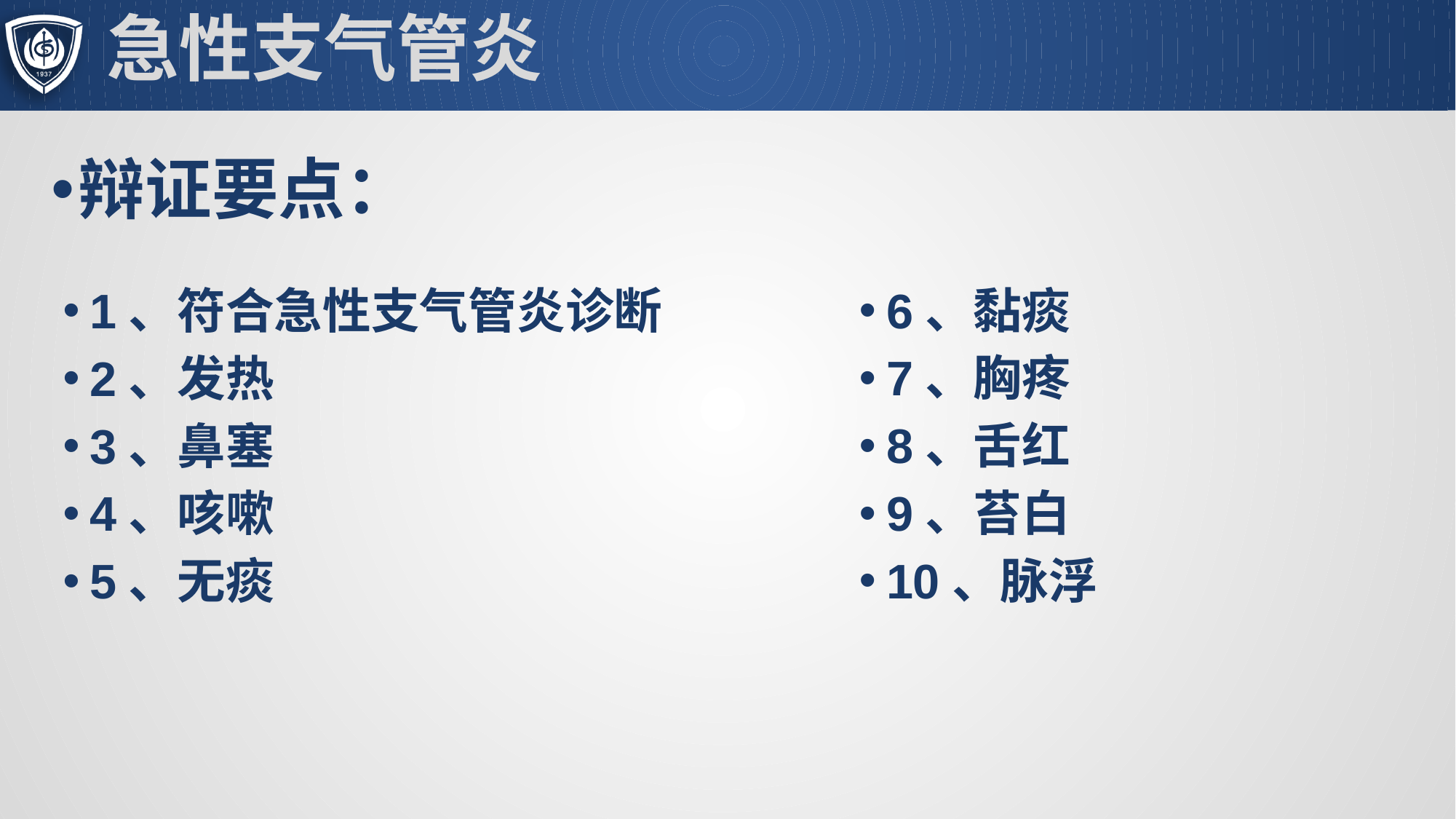

# 急性支气管炎
辩证要点：

1、符合急性支气管炎诊断
2、发热
3、鼻塞
4、咳嗽
5、无痰

6、黏痰
7、胸疼
8、舌红
9、苔白
10、脉浮